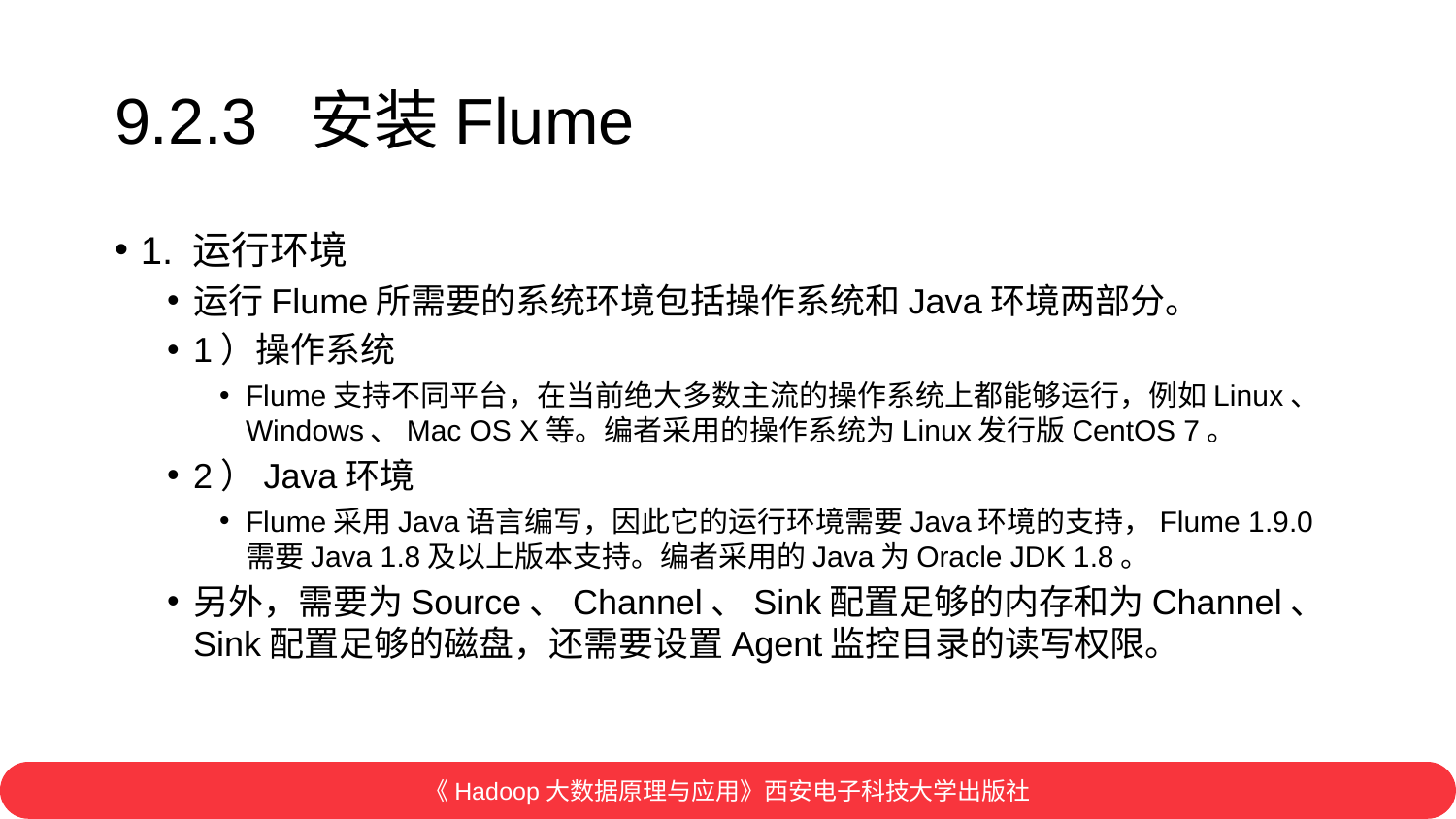

# 9.2.3  安装Flume
1. 运行环境
运行Flume所需要的系统环境包括操作系统和Java环境两部分。
1）操作系统
Flume支持不同平台，在当前绝大多数主流的操作系统上都能够运行，例如Linux、Windows、Mac OS X等。编者采用的操作系统为Linux发行版CentOS 7。
2）Java环境
Flume采用Java语言编写，因此它的运行环境需要Java环境的支持，Flume 1.9.0需要Java 1.8及以上版本支持。编者采用的Java为Oracle JDK 1.8。
另外，需要为Source、Channel、Sink配置足够的内存和为Channel、Sink配置足够的磁盘，还需要设置Agent监控目录的读写权限。